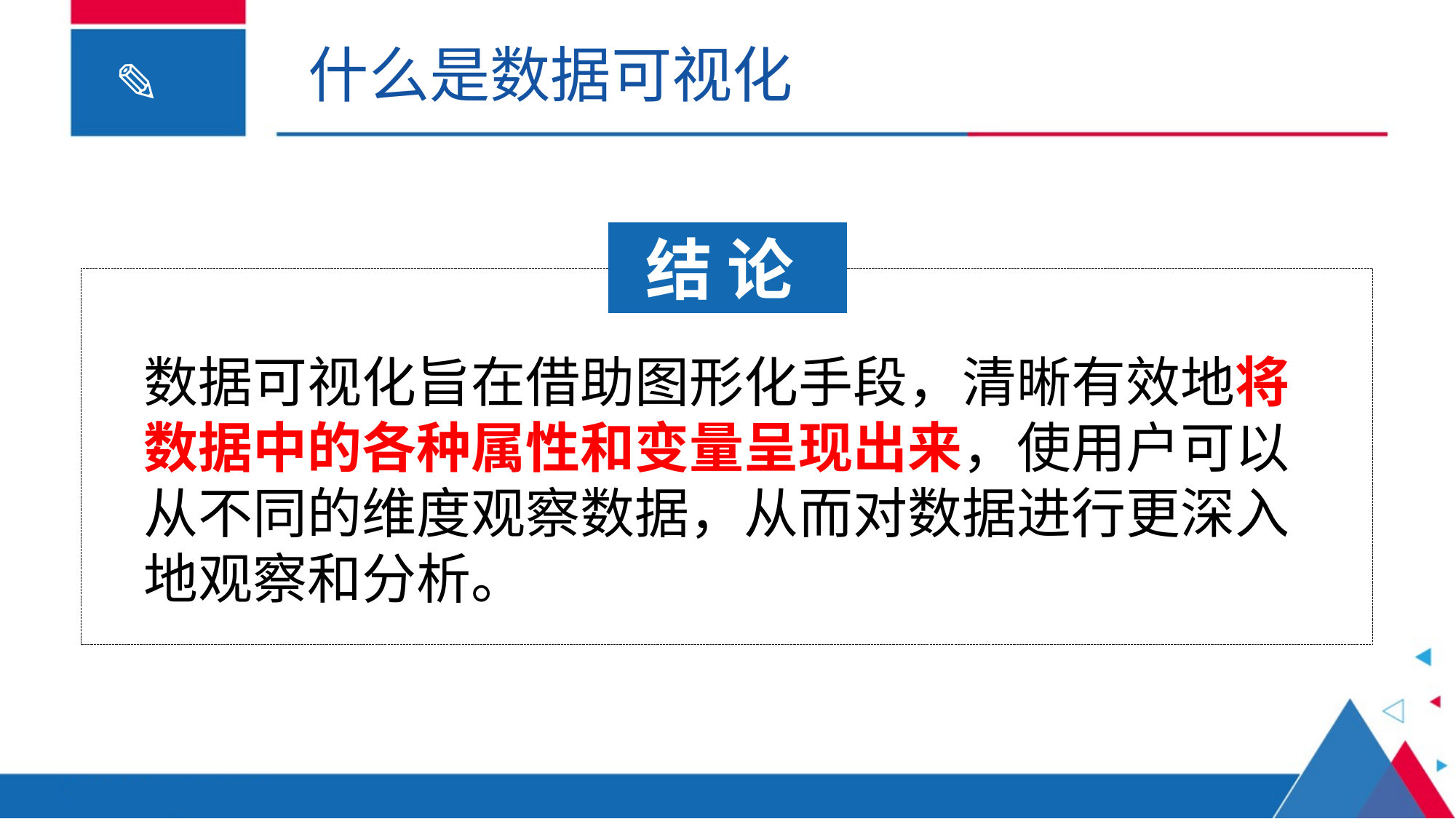

什么是数据可视化
结 论

数据可视化旨在借助图形化手段，清晰有效地将数据中的各种属性和变量呈现出来，使用户可以从不同的维度观察数据，从而对数据进行更深入地观察和分析。